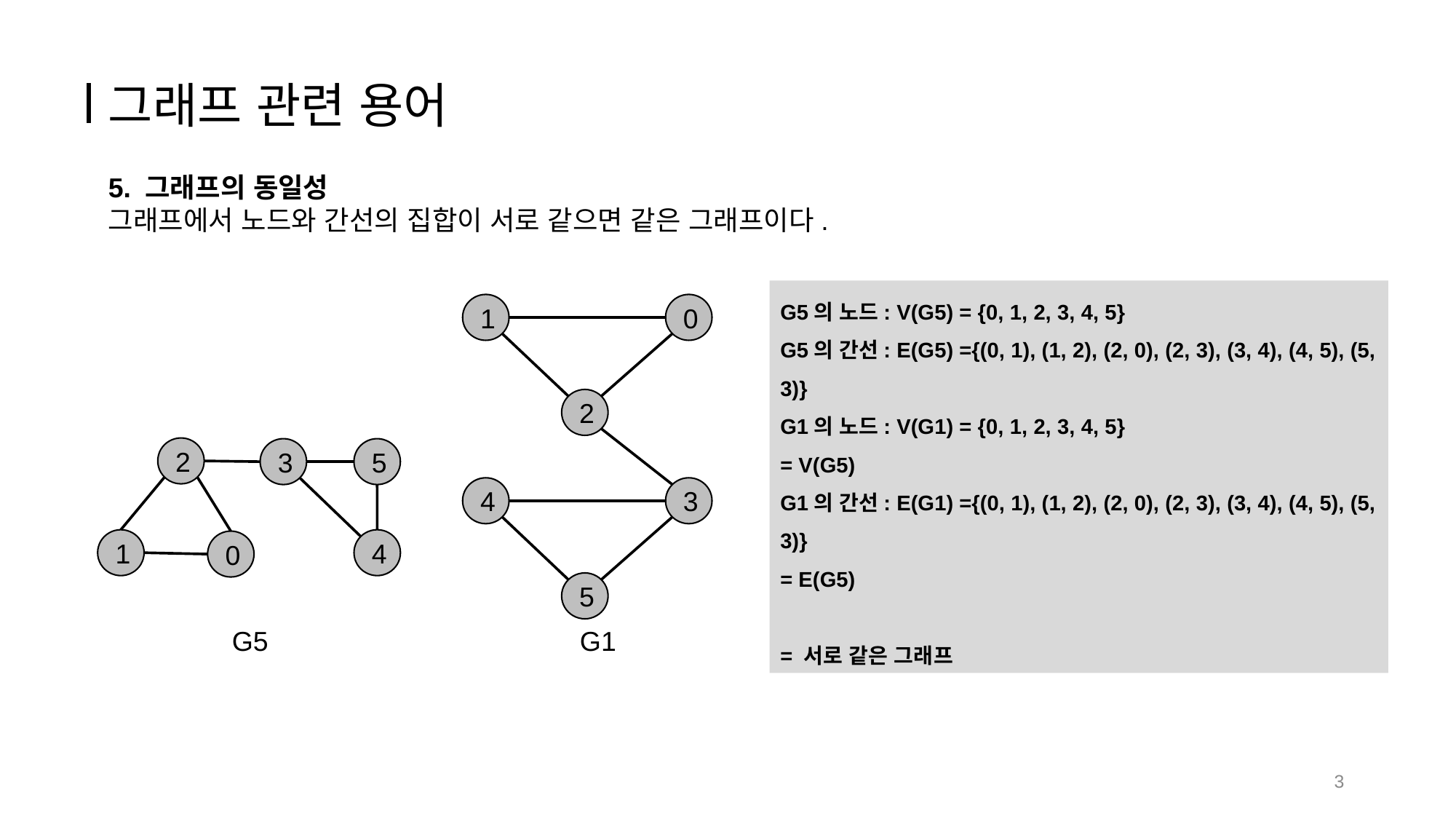

그래프 관련 용어
5. 그래프의 동일성
그래프에서 노드와 간선의 집합이 서로 같으면 같은 그래프이다.
G5의 노드: V(G5) = {0, 1, 2, 3, 4, 5}
G5의 간선: E(G5) ={(0, 1), (1, 2), (2, 0), (2, 3), (3, 4), (4, 5), (5, 3)}
G1의 노드: V(G1) = {0, 1, 2, 3, 4, 5}
= V(G5)
G1의 간선: E(G1) ={(0, 1), (1, 2), (2, 0), (2, 3), (3, 4), (4, 5), (5, 3)}
= E(G5)

= 서로 같은 그래프
1
0

2
4
3
5
G1

2
3
5
1
4
0
G5
3